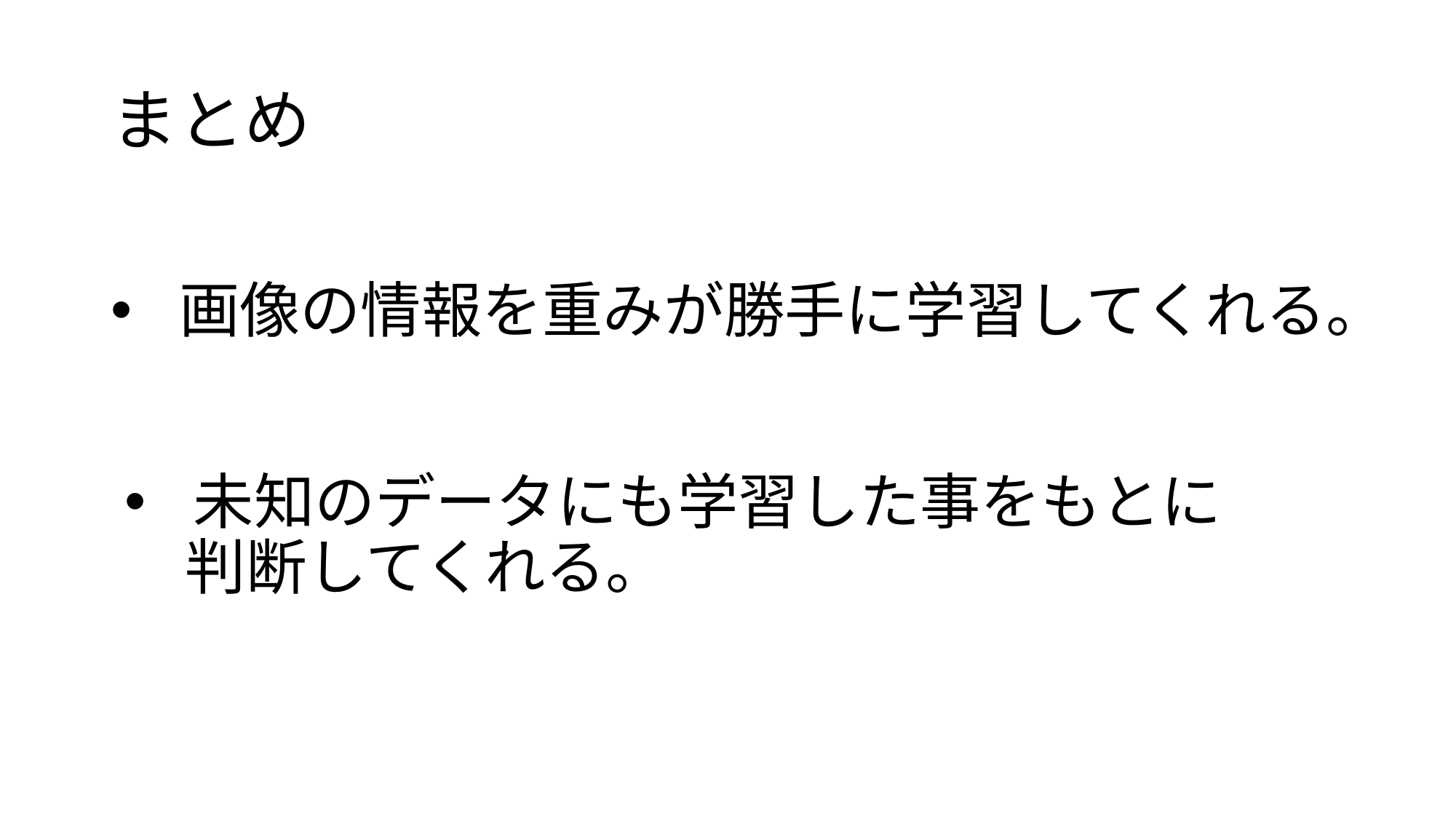

# まとめ
画像の情報を重みが勝手に学習してくれる。
未知のデータにも学習した事をもとに
　判断してくれる。